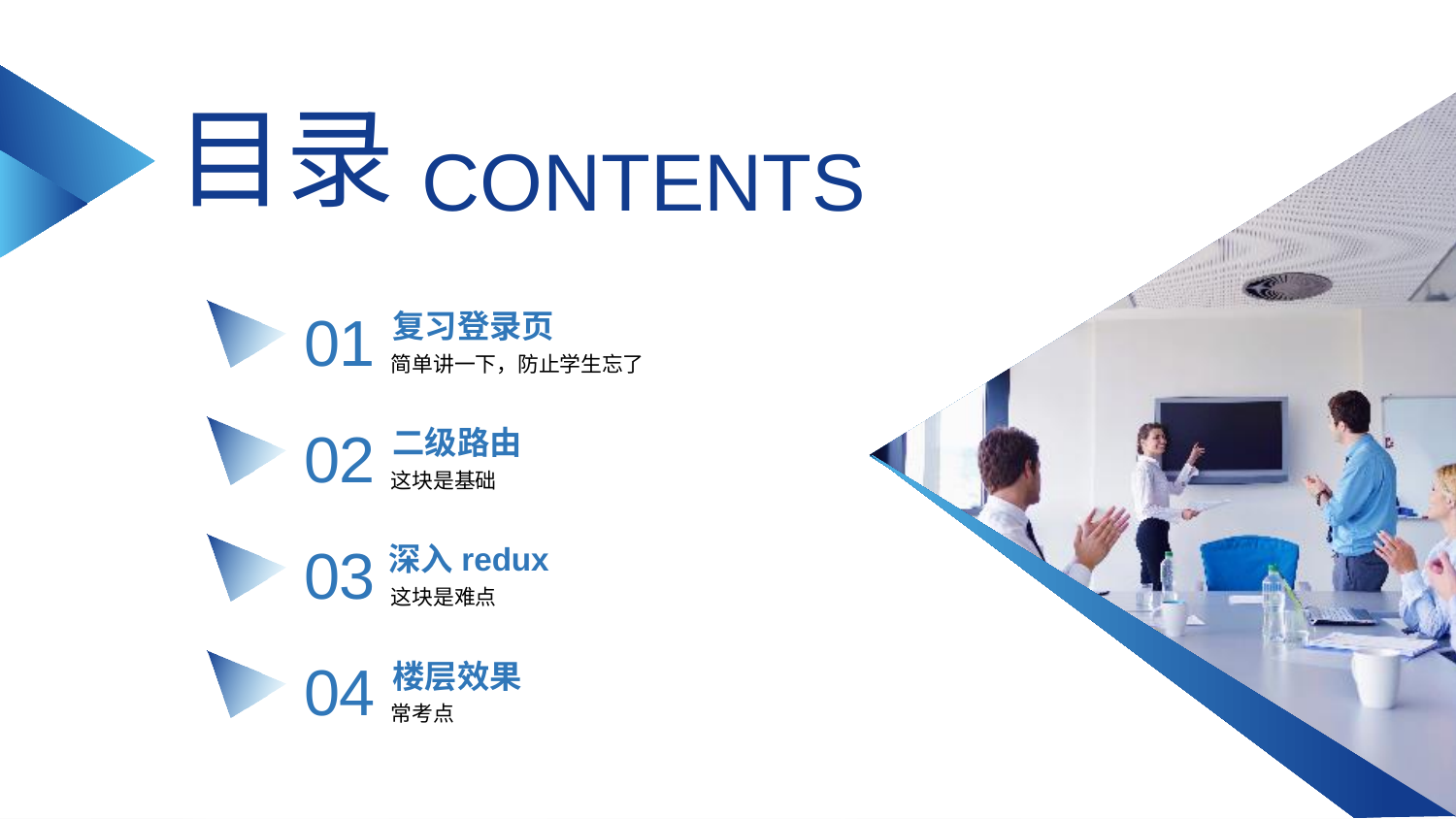

目录
CONTENTS

01
复习登录页
简单讲一下，防止学生忘了

02
二级路由
这块是基础

03
深入redux
这块是难点

04
楼层效果
常考点